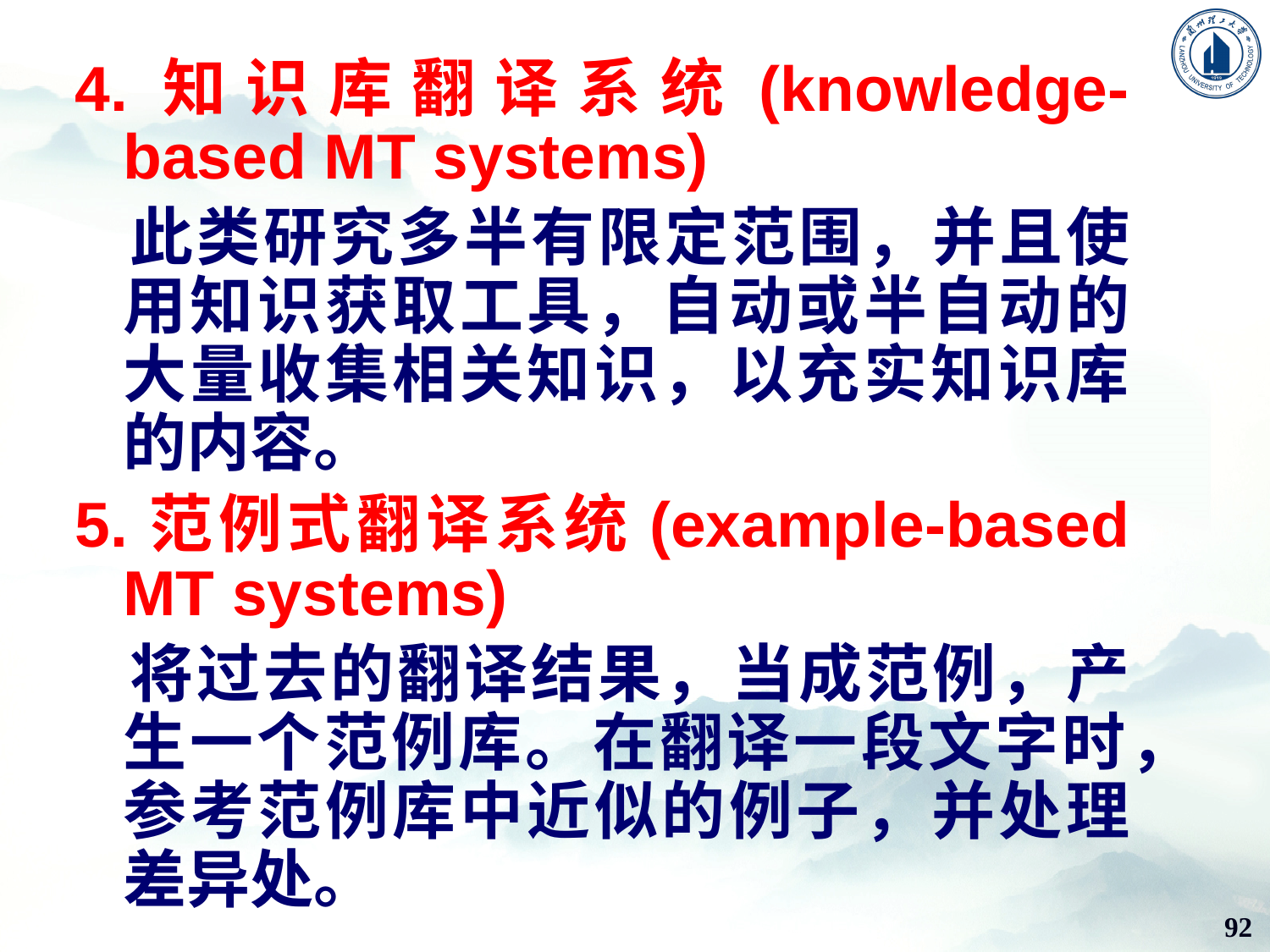

4.知识库翻译系统(knowledge-based MT systems)
  此类研究多半有限定范围，并且使用知识获取工具，自动或半自动的大量收集相关知识，以充实知识库的内容。
5.范例式翻译系统(example-based MT systems)
  将过去的翻译结果，当成范例，产生一个范例库。在翻译一段文字时，参考范例库中近似的例子，并处理差异处。
92